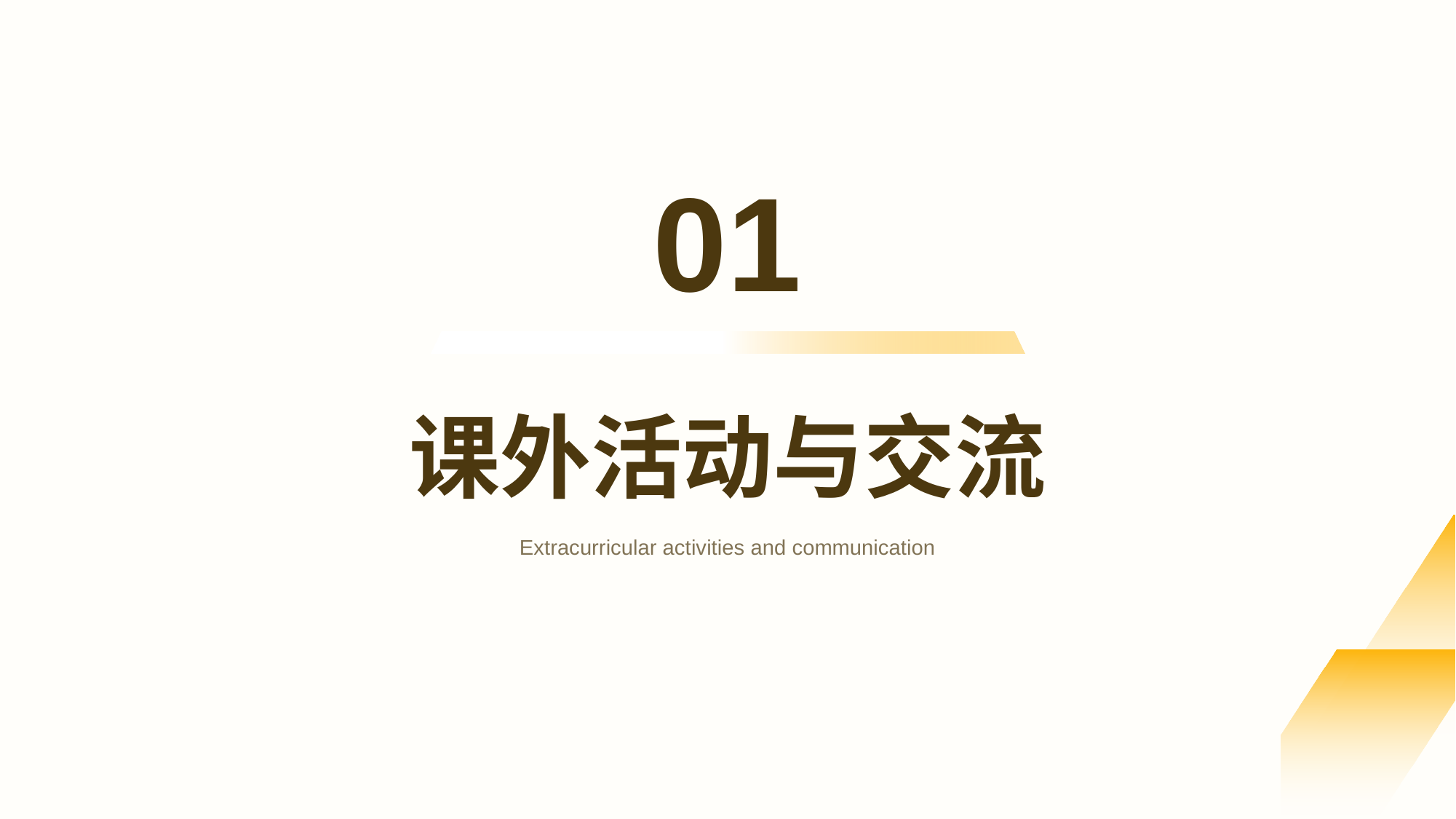

01

课外活动与交流
篮球比赛

Extracurricular activities and communication